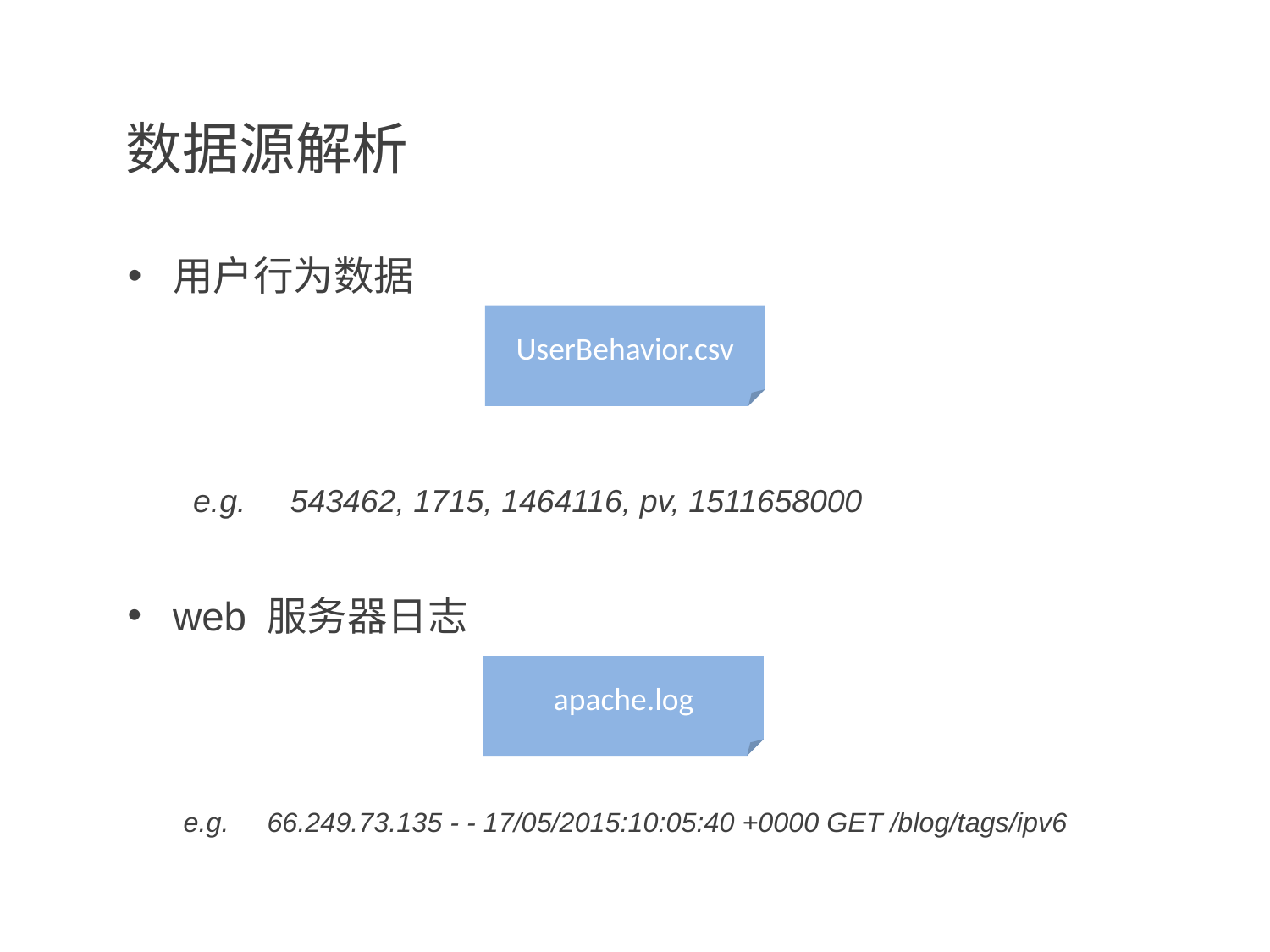

# 数据源解析
用户行为数据
UserBehavior.csv
    e.g.     543462, 1715, 1464116, pv, 1511658000
web 服务器日志
apache.log
e.g.     66.249.73.135 - - 17/05/2015:10:05:40 +0000 GET /blog/tags/ipv6